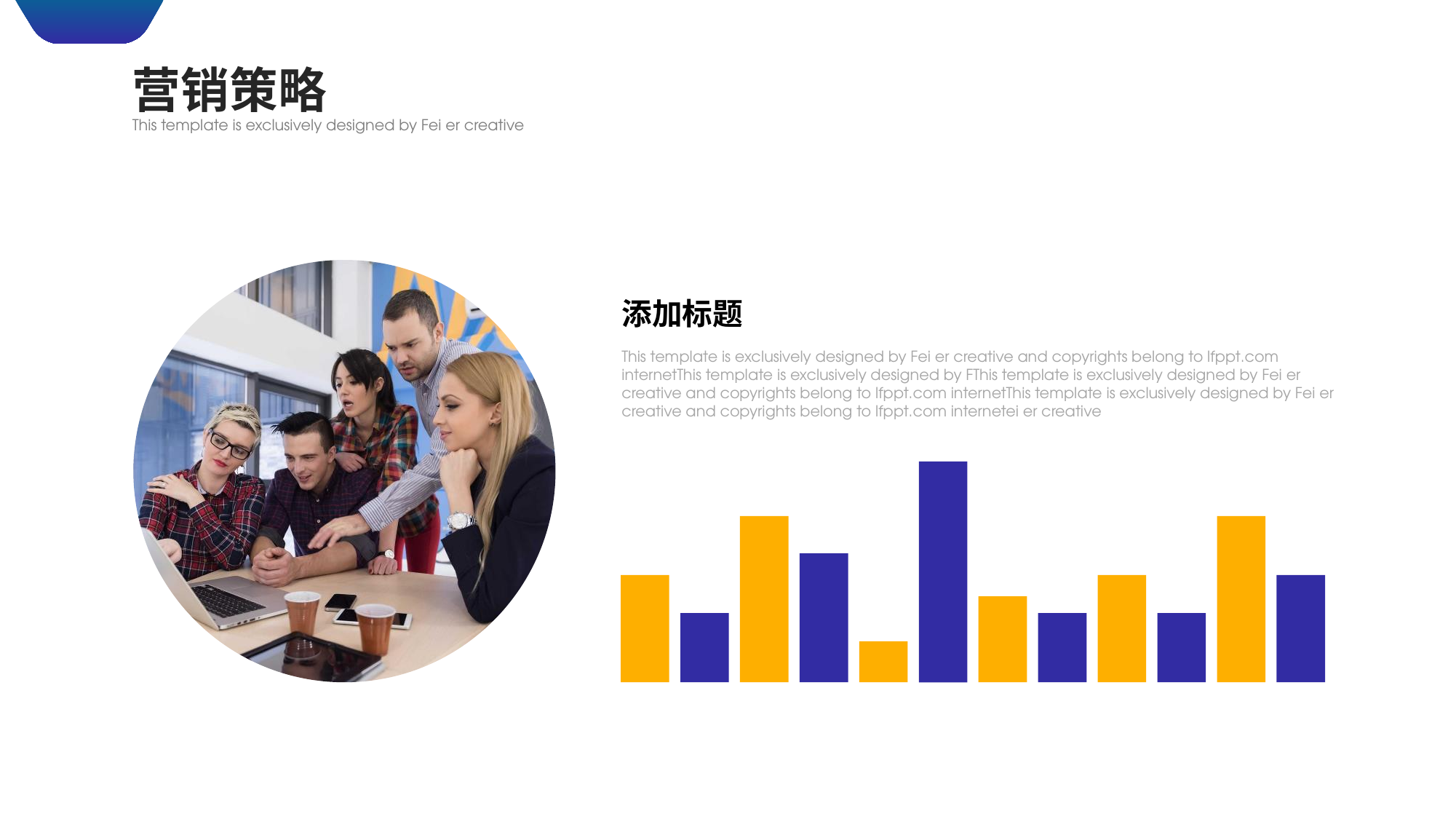

营销策略
This template is exclusively designed by Fei er creative

添加标题
This template is exclusively designed by Fei er creative and copyrights belong to lfppt.com internetThis template is exclusively designed by FThis template is exclusively designed by Fei er creative and copyrights belong to lfppt.com internetThis template is exclusively designed by Fei er creative and copyrights belong to lfppt.com internetei er creative